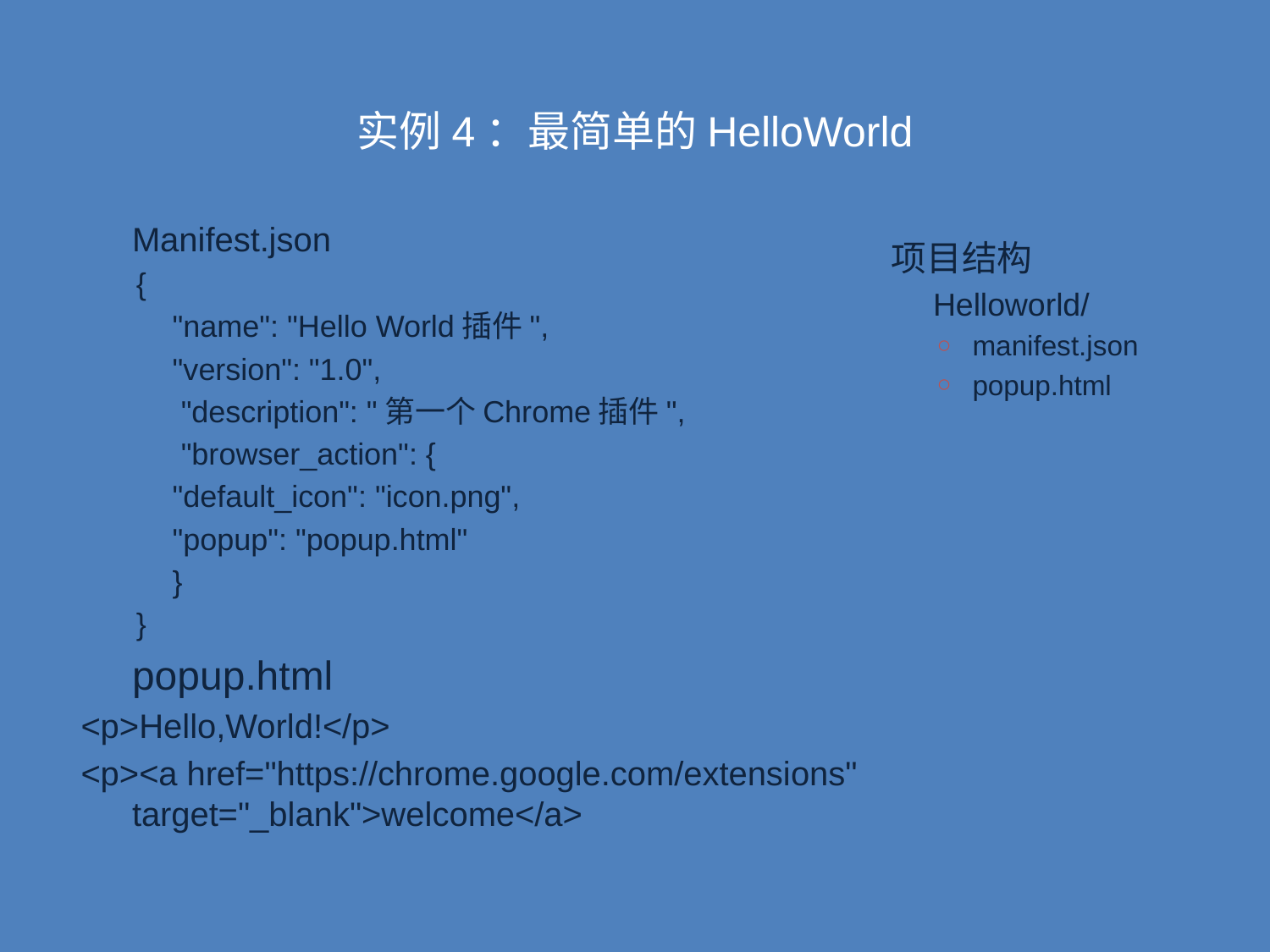

# 实例4：最简单的HelloWorld
Manifest.json
{
  	"name": "Hello World插件",
  	"version": "1.0",
 	 "description": "第一个Chrome插件",
	 "browser_action": {
  	"default_icon": "icon.png",
	"popup": "popup.html"
	}
}
popup.html
<p>Hello,World!</p>
<p><a href="https://chrome.google.com/extensions" target="_blank">welcome</a>

项目结构
Helloworld/
manifest.json
popup.html